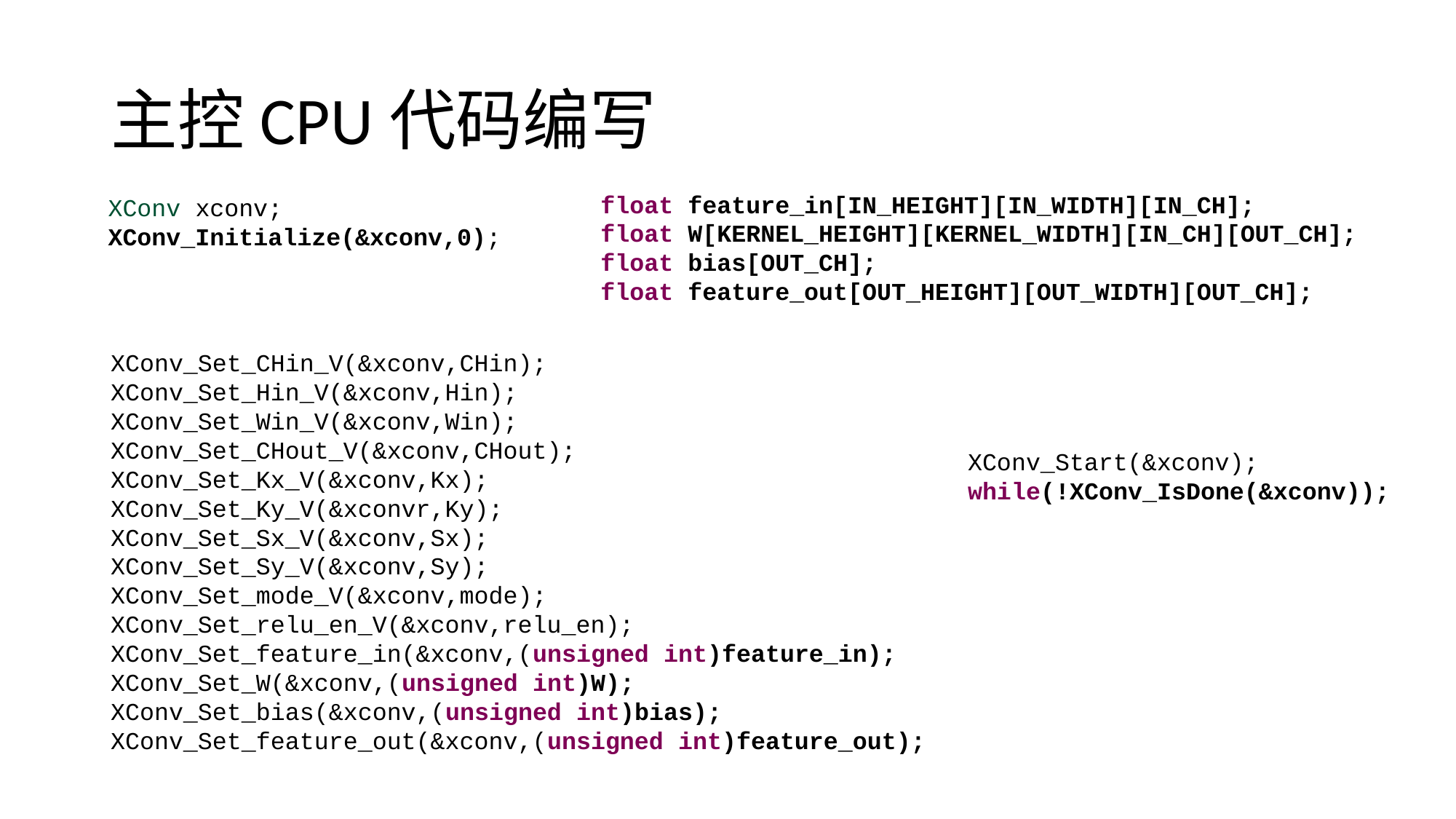

# 主控CPU代码编写
float feature_in[IN_HEIGHT][IN_WIDTH][IN_CH];
float W[KERNEL_HEIGHT][KERNEL_WIDTH][IN_CH][OUT_CH];
float bias[OUT_CH];
float feature_out[OUT_HEIGHT][OUT_WIDTH][OUT_CH];
 XConv xconv;
 XConv_Initialize(&xconv,0);
XConv_Set_CHin_V(&xconv,CHin);
XConv_Set_Hin_V(&xconv,Hin);
XConv_Set_Win_V(&xconv,Win);
XConv_Set_CHout_V(&xconv,CHout);
XConv_Set_Kx_V(&xconv,Kx);
XConv_Set_Ky_V(&xconvr,Ky);
XConv_Set_Sx_V(&xconv,Sx);
XConv_Set_Sy_V(&xconv,Sy);
XConv_Set_mode_V(&xconv,mode);
XConv_Set_relu_en_V(&xconv,relu_en);
XConv_Set_feature_in(&xconv,(unsigned int)feature_in);
XConv_Set_W(&xconv,(unsigned int)W);
XConv_Set_bias(&xconv,(unsigned int)bias);
XConv_Set_feature_out(&xconv,(unsigned int)feature_out);
XConv_Start(&xconv);
while(!XConv_IsDone(&xconv));